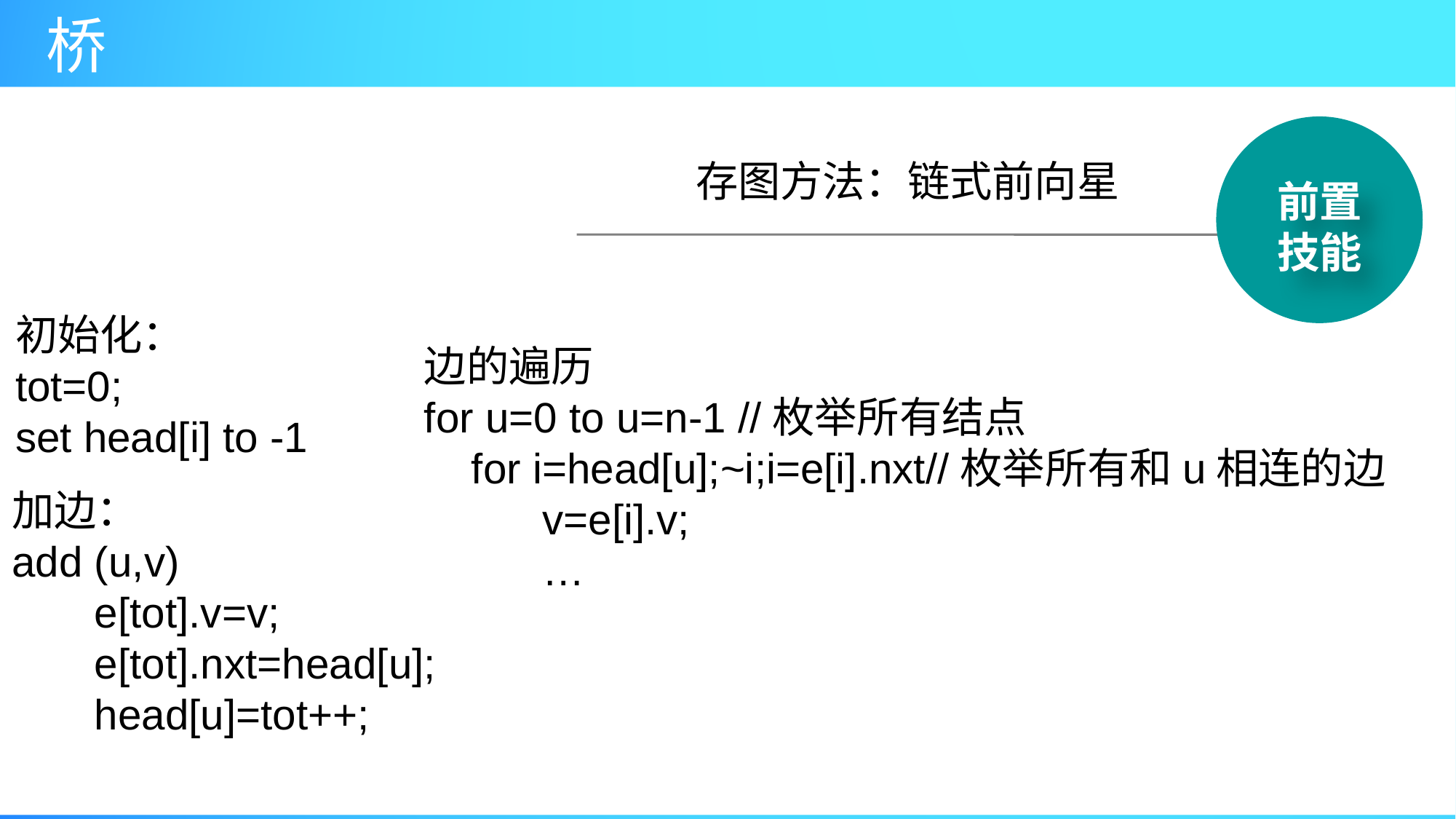

前置
技能
存图方法：链式前向星
初始化：
tot=0;
set head[i] to -1
边的遍历
for u=0 to u=n-1 //枚举所有结点
    for i=head[u];~i;i=e[i].nxt//枚举所有和u相连的边
          v=e[i].v;
          …
加边：
add (u,v)
       e[tot].v=v;
       e[tot].nxt=head[u];
       head[u]=tot++;